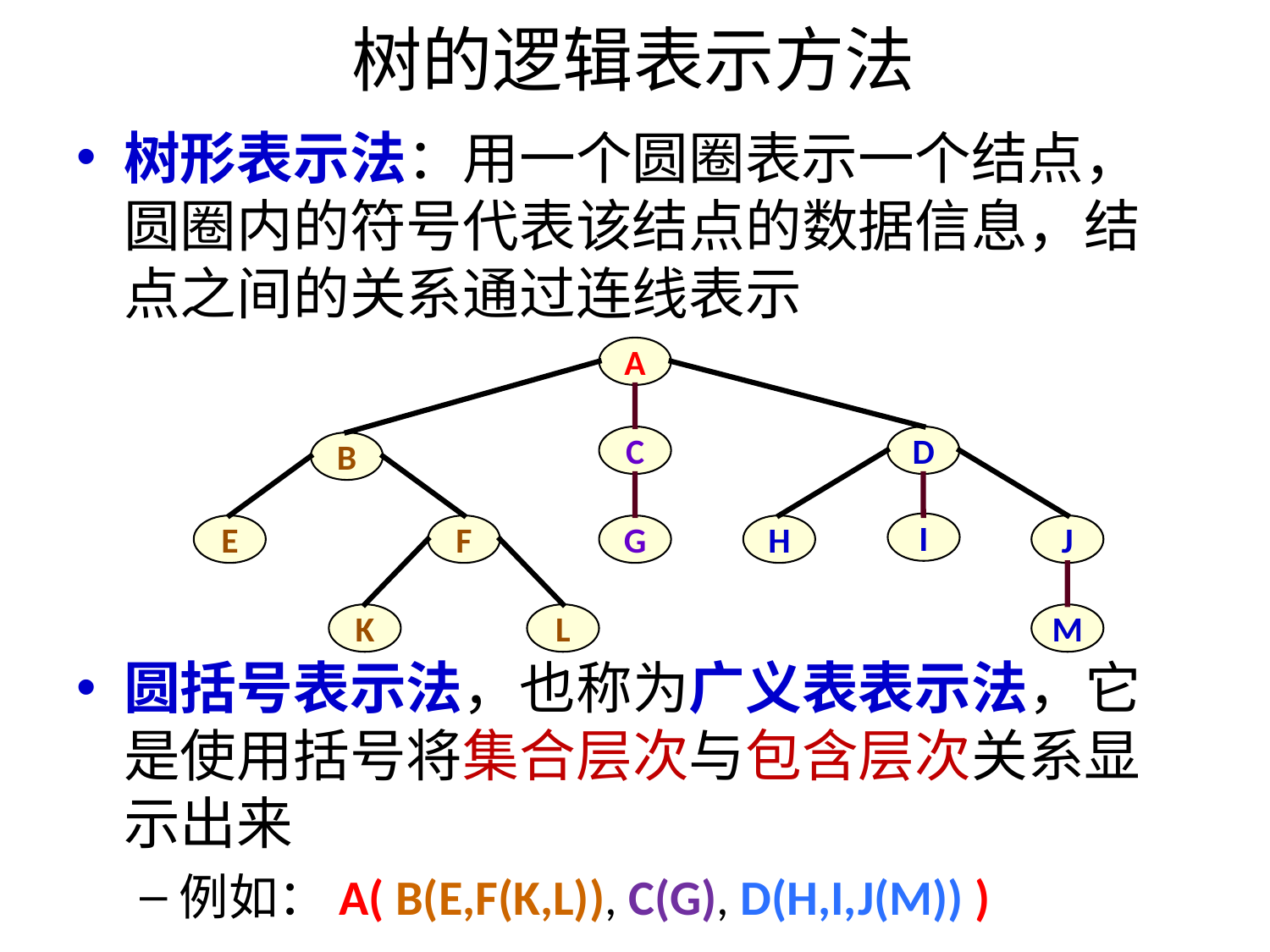

# 树的逻辑表示方法
树形表示法：用一个圆圈表示一个结点，圆圈内的符号代表该结点的数据信息，结点之间的关系通过连线表示

圆括号表示法，也称为广义表表示法，它是使用括号将集合层次与包含层次关系显示出来
例如：A( B(E,F(K,L)), C(G), D(H,I,J(M)) )

A

C
D
B

I
E
F
G
H
J

K
L
M